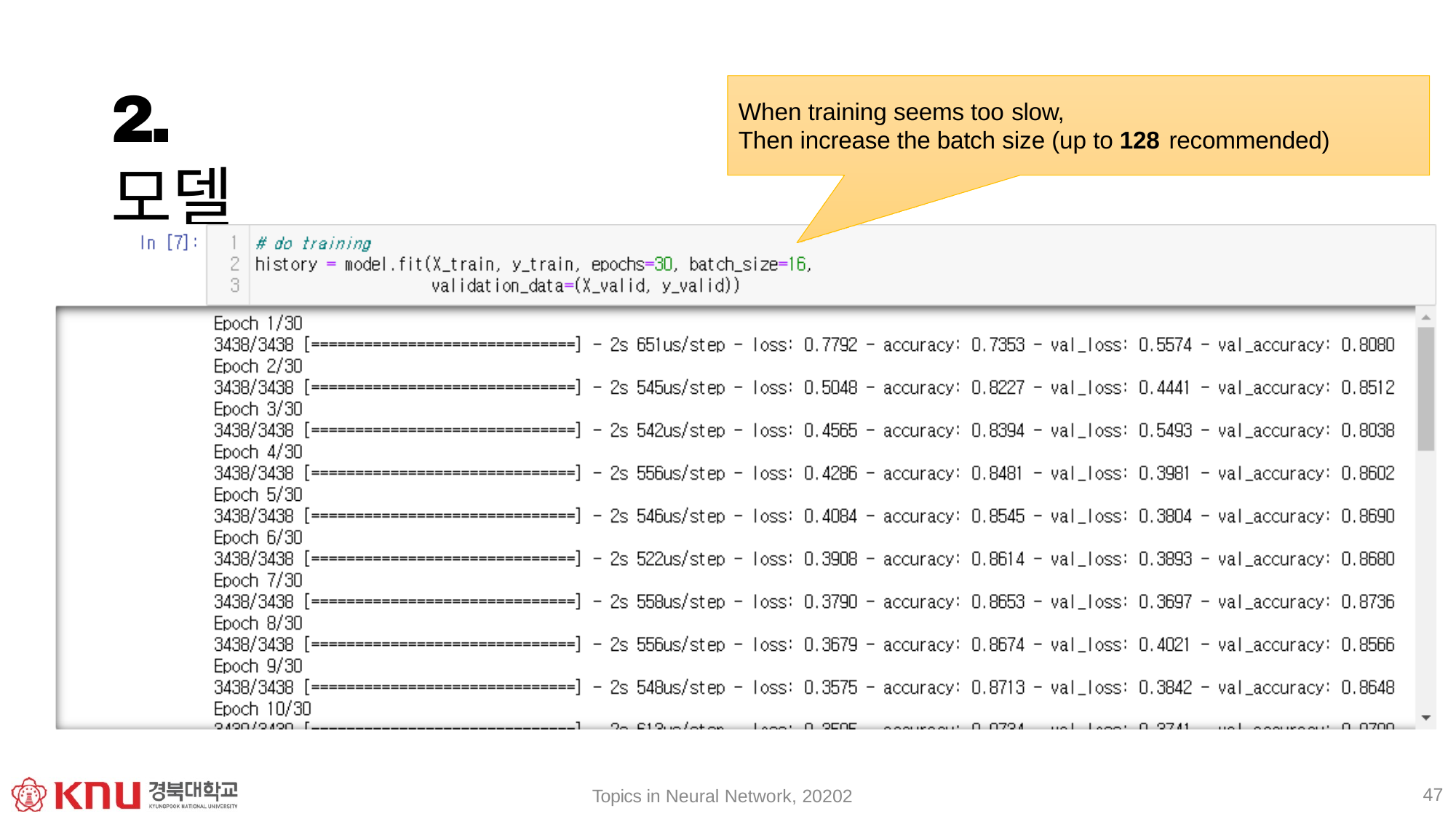

# 2. 모델

When training seems too slow,
Then increase the batch size (up to 128 recommended)
47
Topics in Neural Network, 20202